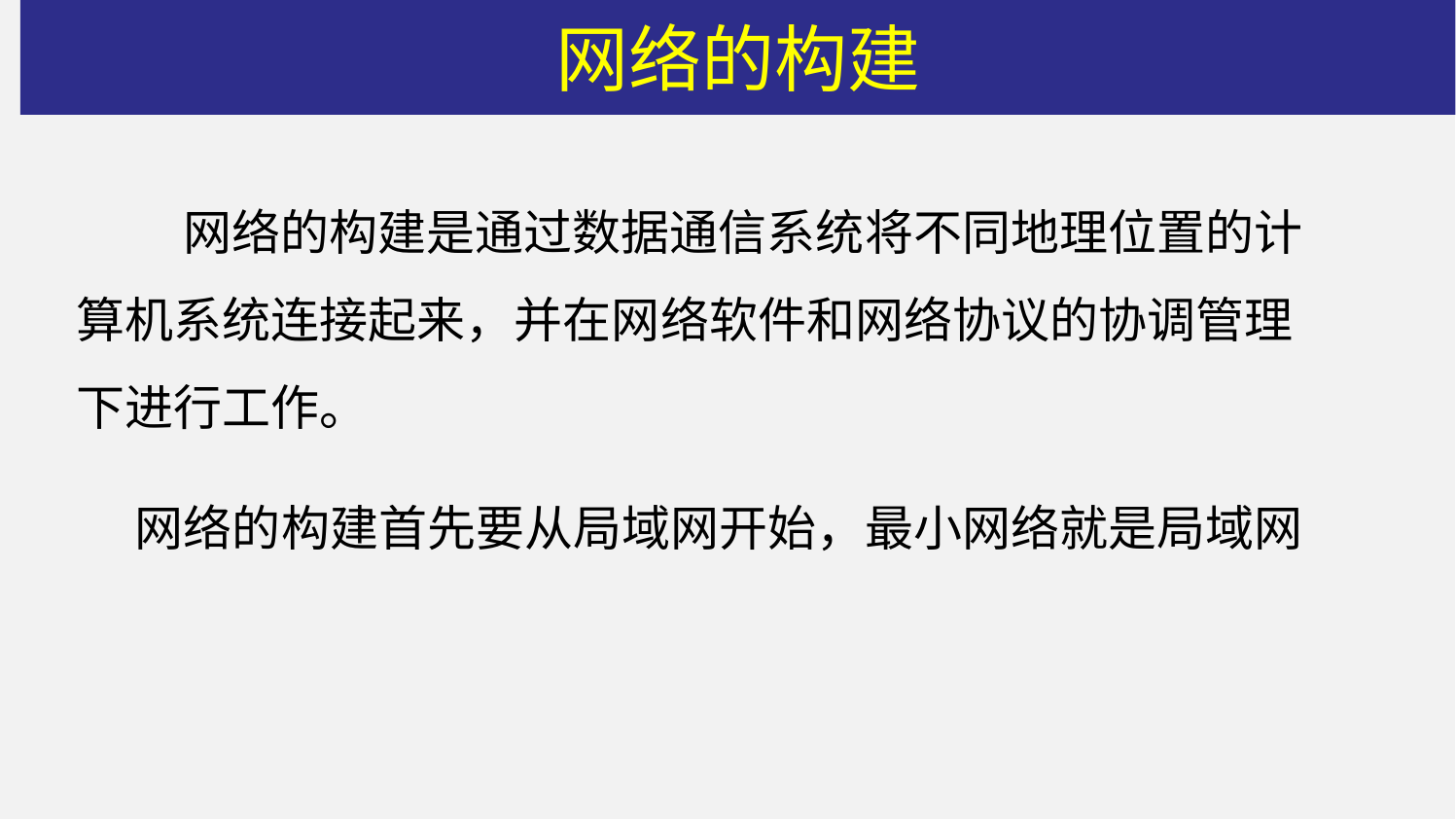

# 网络的构建
       网络的构建是通过数据通信系统将不同地理位置的计算机系统连接起来，并在网络软件和网络协议的协调管理下进行工作。
网络的构建首先要从局域网开始，最小网络就是局域网